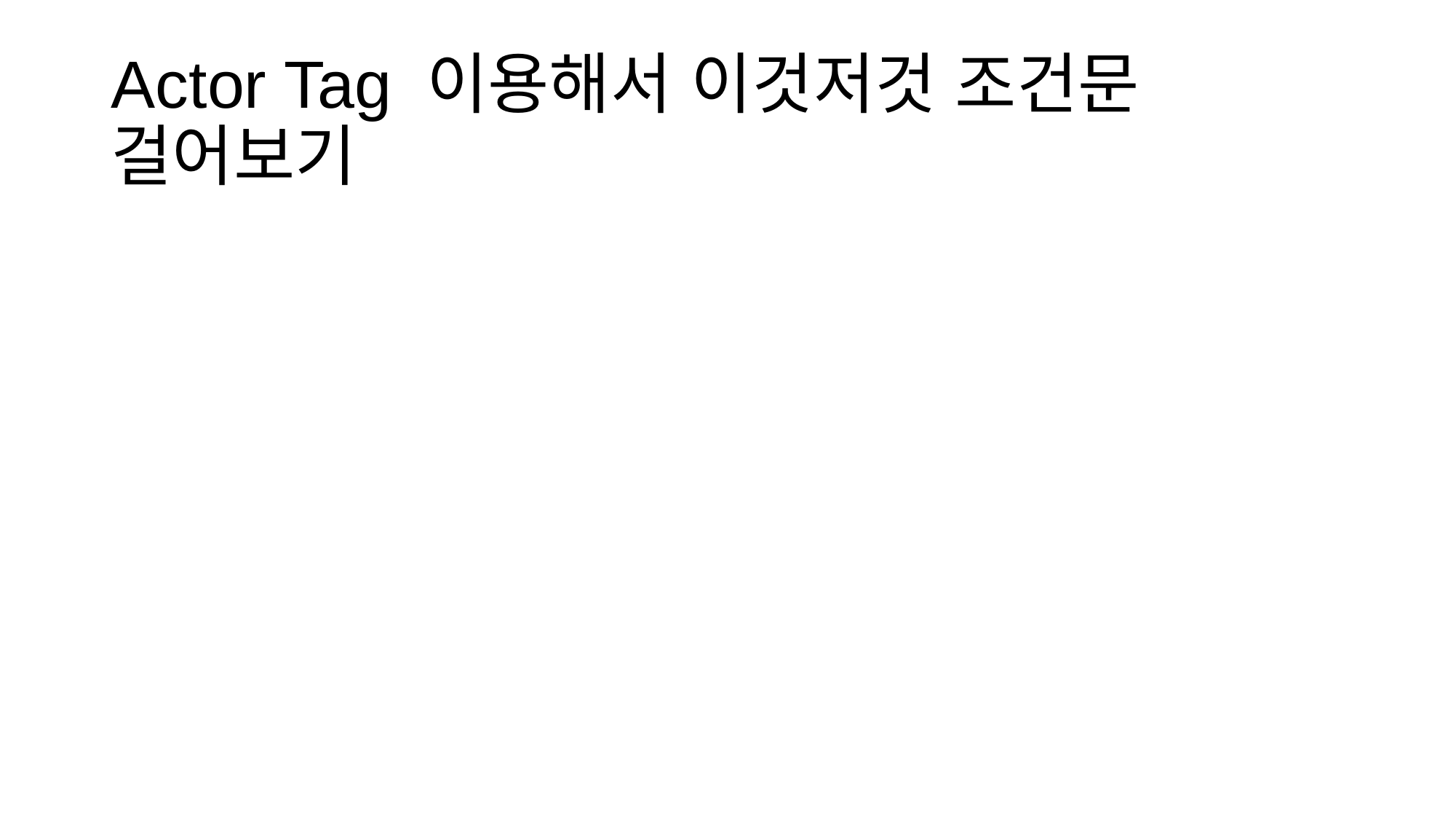

# Actor Tag 이용해서 이것저것 조건문 걸어보기